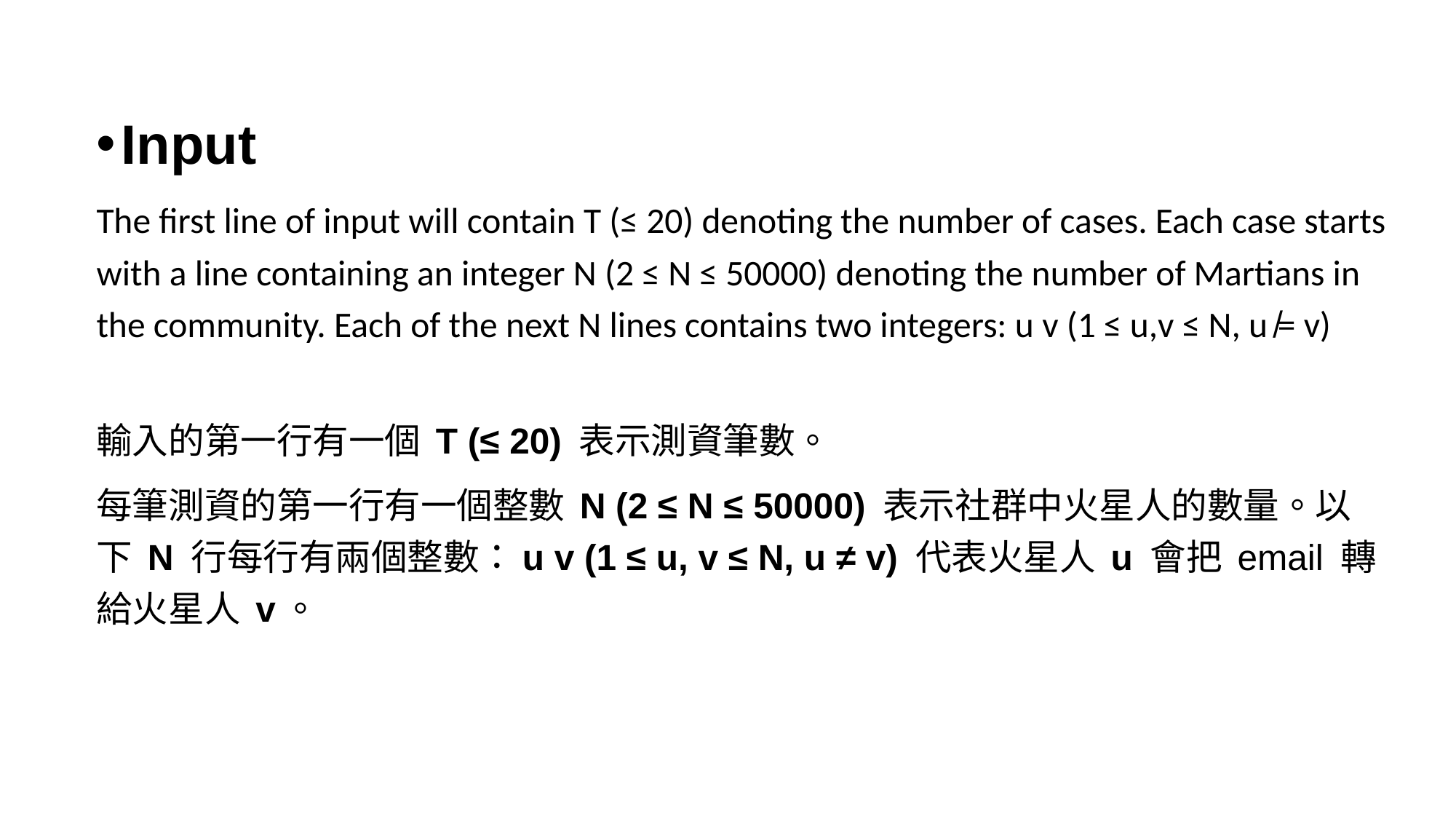

Input
The ﬁrst line of input will contain T (≤ 20) denoting the number of cases. Each case starts with a line containing an integer N (2 ≤ N ≤ 50000) denoting the number of Martians in the community. Each of the next N lines contains two integers: u v (1 ≤ u,v ≤ N, u ̸= v)

輸入的第一行有一個 T (≤ 20) 表示測資筆數。
每筆測資的第一行有一個整數 N (2 ≤ N ≤ 50000) 表示社群中火星人的數量。以下 N 行每行有兩個整數：u v (1 ≤ u, v ≤ N, u ≠ v) 代表火星人 u 會把 email 轉給火星人 v。